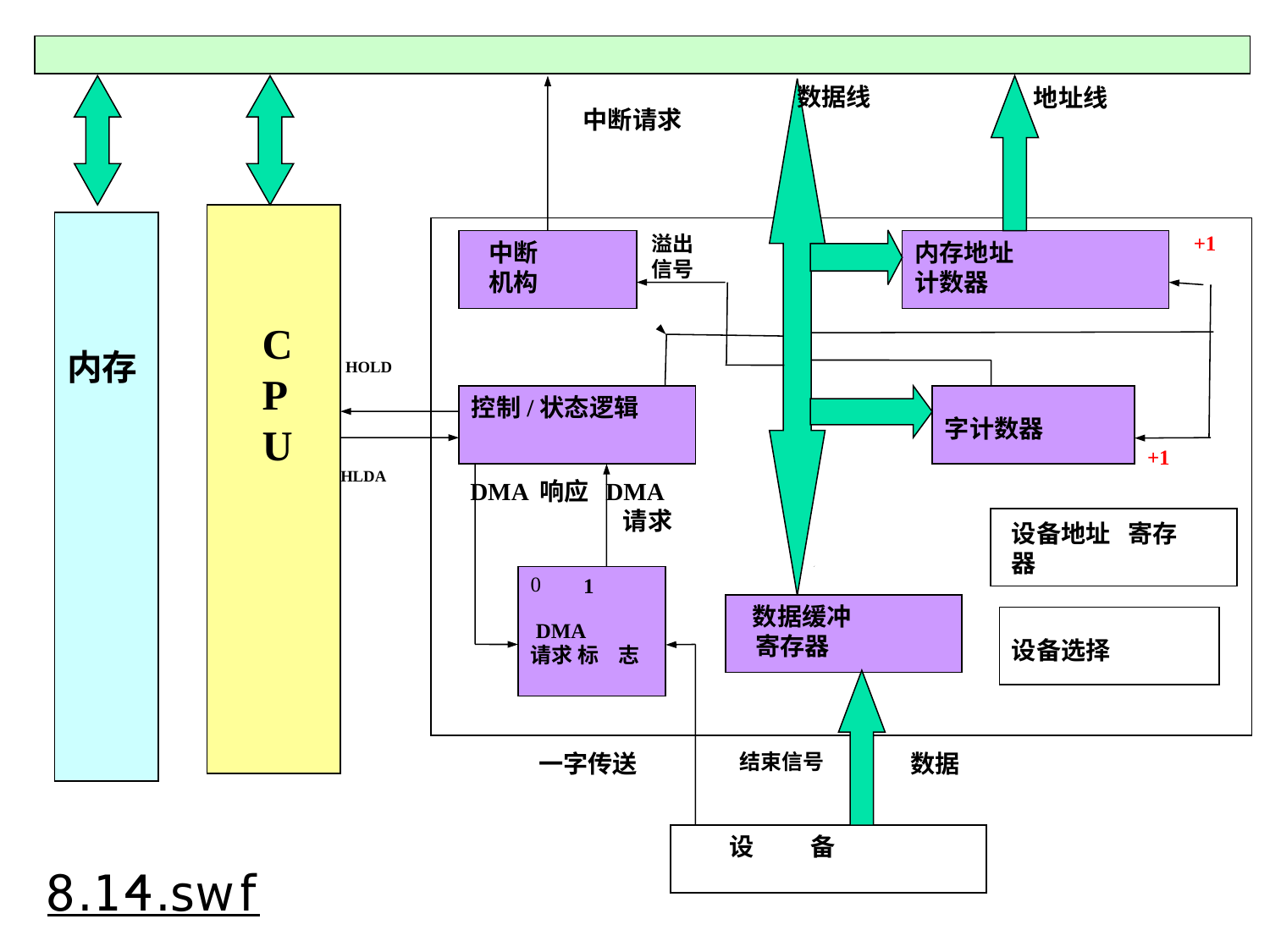

数据线

地址线

中断请求

    C
    P
    U

内存

+1
溢出
信号

  中断
  机构
内存地址
计数器

HOLD

控制/状态逻辑

字计数器

+1
HLDA

DMA 响应
DMA
  请求

设备地址   寄存器
        1

 DMA
请求 标    志

  数据缓冲
  寄存器

设备选择

一字传送
结束信号
数据
       设          备
8.14.swf